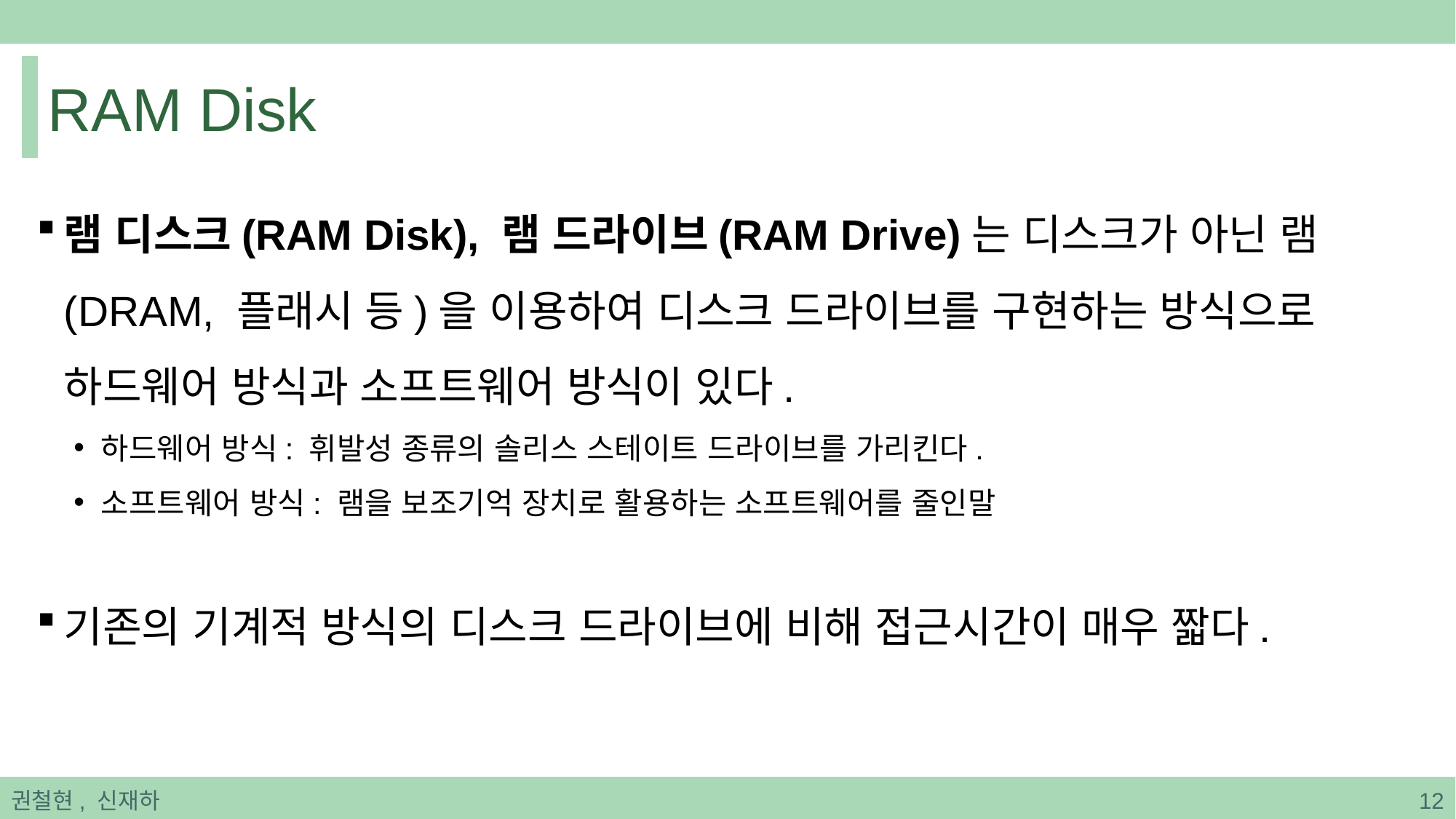

# RAM Disk
램 디스크(RAM Disk), 램 드라이브(RAM Drive)는 디스크가 아닌 램(DRAM, 플래시 등)을 이용하여 디스크 드라이브를 구현하는 방식으로 하드웨어 방식과 소프트웨어 방식이 있다.
하드웨어 방식: 휘발성 종류의 솔리스 스테이트 드라이브를 가리킨다.
소프트웨어 방식: 램을 보조기억 장치로 활용하는 소프트웨어를 줄인말

기존의 기계적 방식의 디스크 드라이브에 비해 접근시간이 매우 짧다.
권철현, 신재하
12